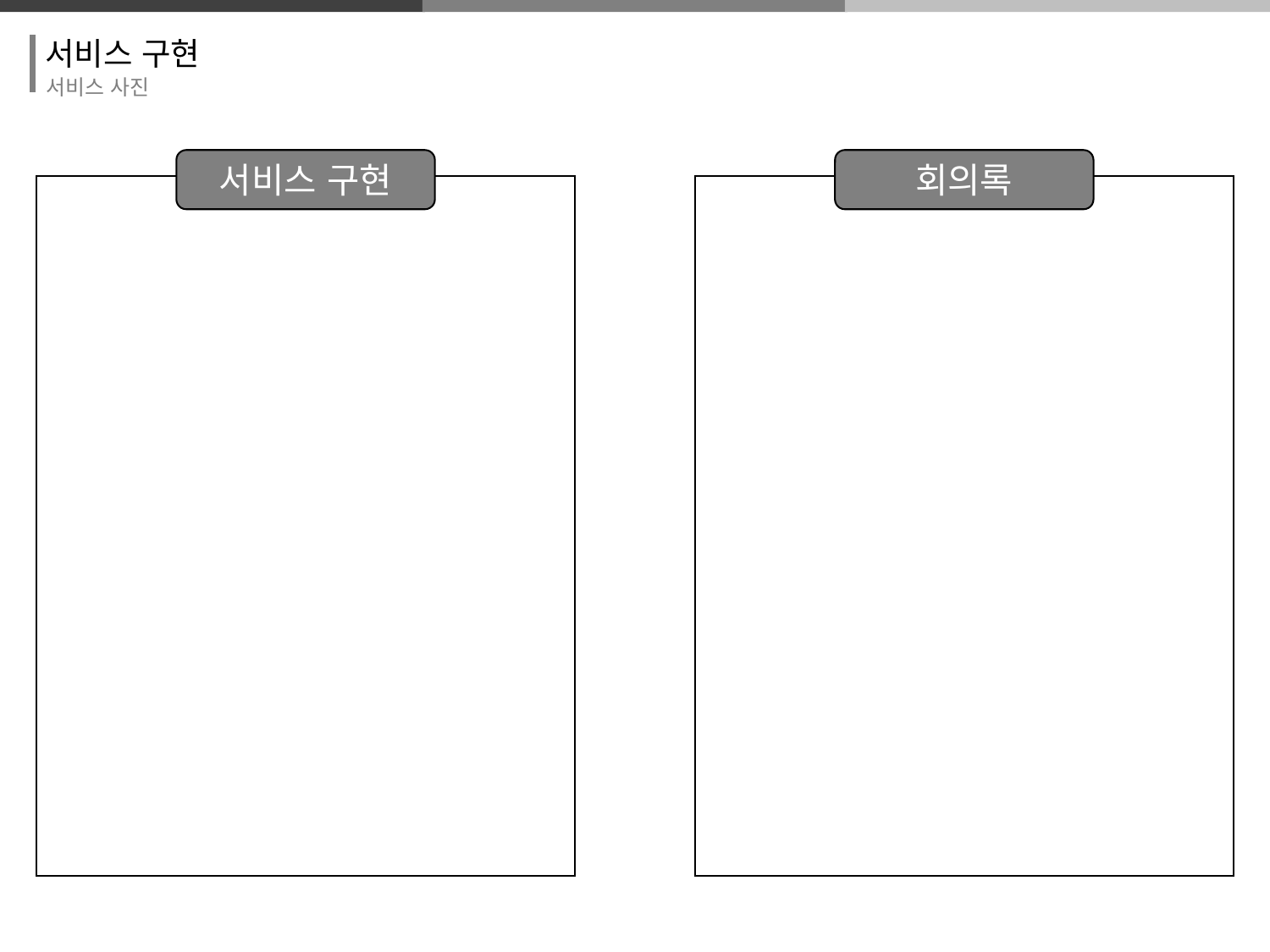

서비스 구현

서비스 사진
서비스 구현

회의록